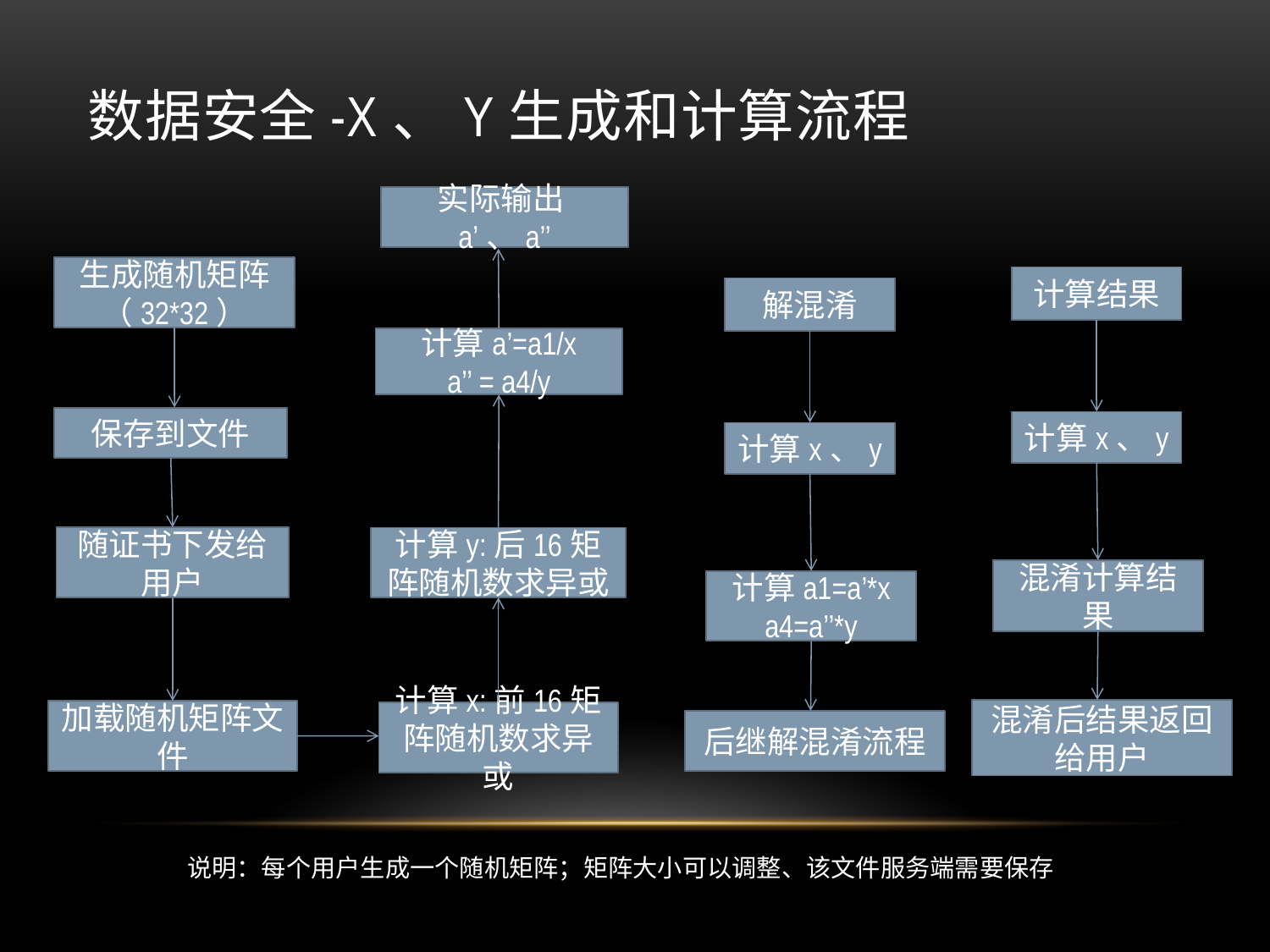

# 数据安全-X、y生成和计算流程
实际输出a’、a’’
生成随机矩阵（32*32）
计算结果
解混淆
计算a’=a1/x
a’’ = a4/y
保存到文件
计算x、y
计算x、y
随证书下发给用户
计算y:后16矩阵随机数求异或
混淆计算结果
计算a1=a’*x
a4=a’’*y
混淆后结果返回给用户
加载随机矩阵文件
计算x:前16矩阵随机数求异或
后继解混淆流程
说明：每个用户生成一个随机矩阵；矩阵大小可以调整、该文件服务端需要保存